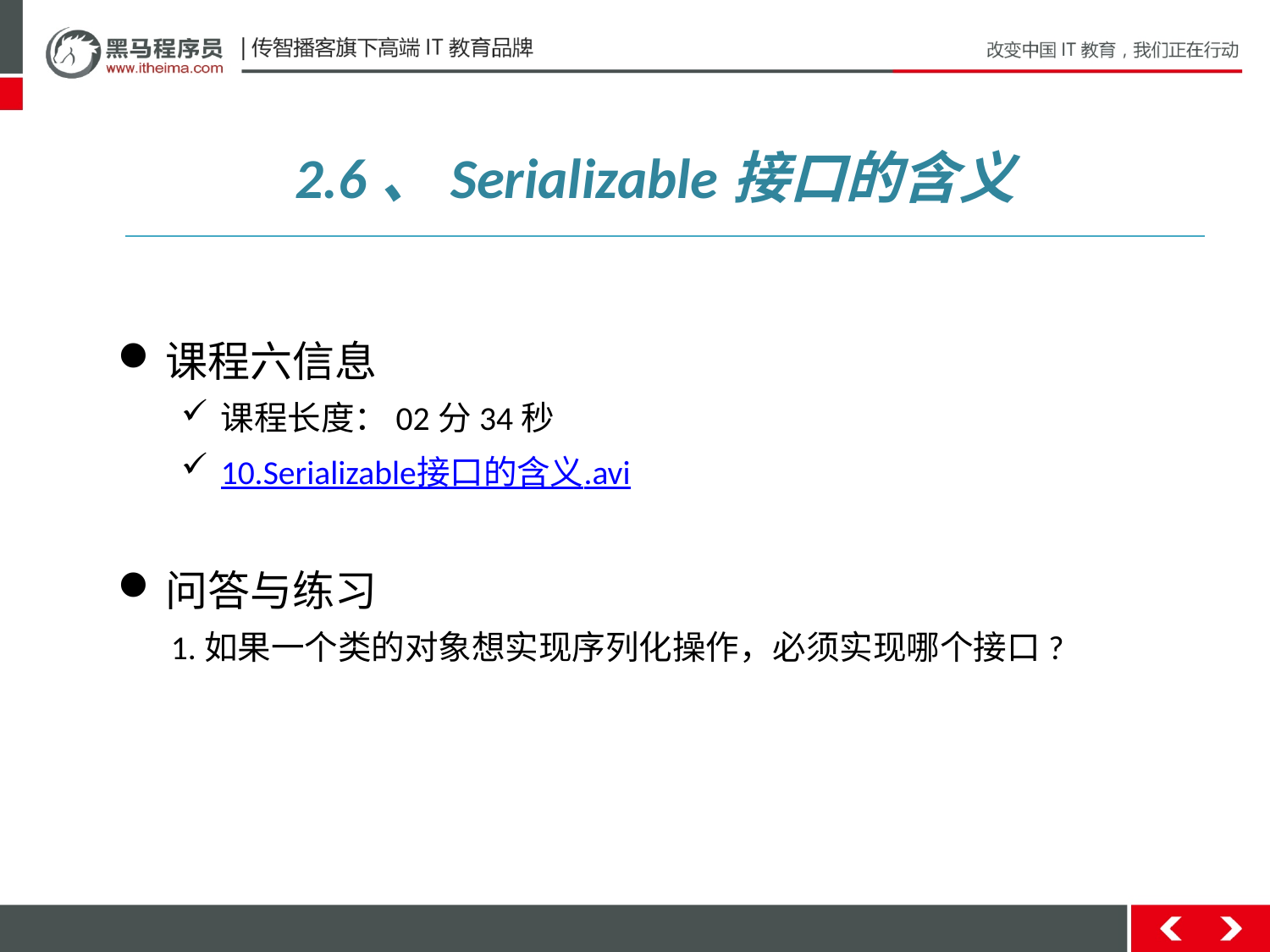

2.6、Serializable接口的含义

课程六信息
课程长度：02分34秒
10.Serializable接口的含义.avi

问答与练习
       1.如果一个类的对象想实现序列化操作，必须实现哪个接口?